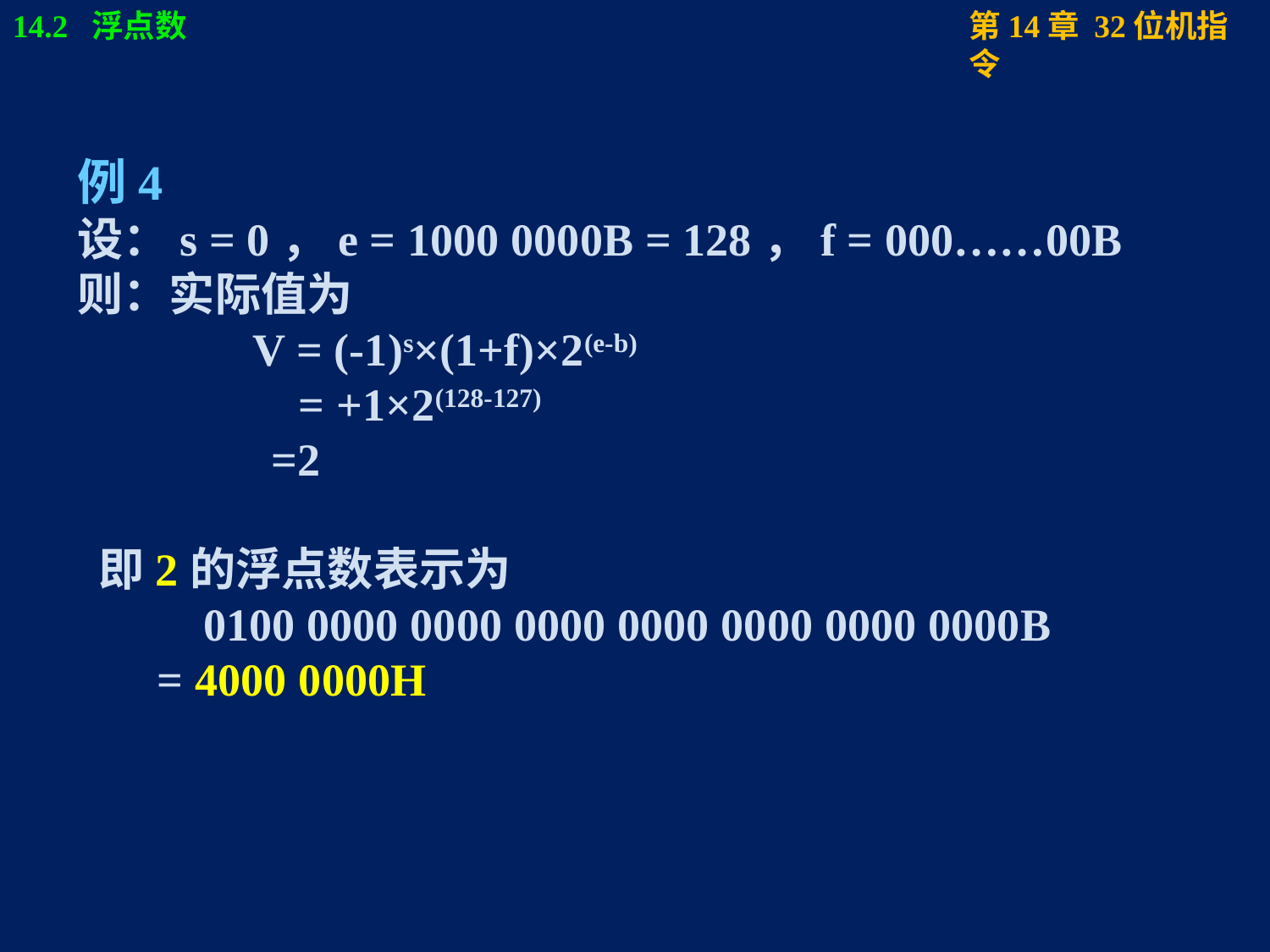

例4
设：s = 0，e = 1000 0000B = 128，f = 000……00B
则：实际值为
 		 V = (-1)s×(1+f)×2(e-b)
		     = +1×2(128-127)
                 =2

 即2的浮点数表示为
           0100 0000 0000 0000 0000 0000 0000 0000B
       = 4000 0000H